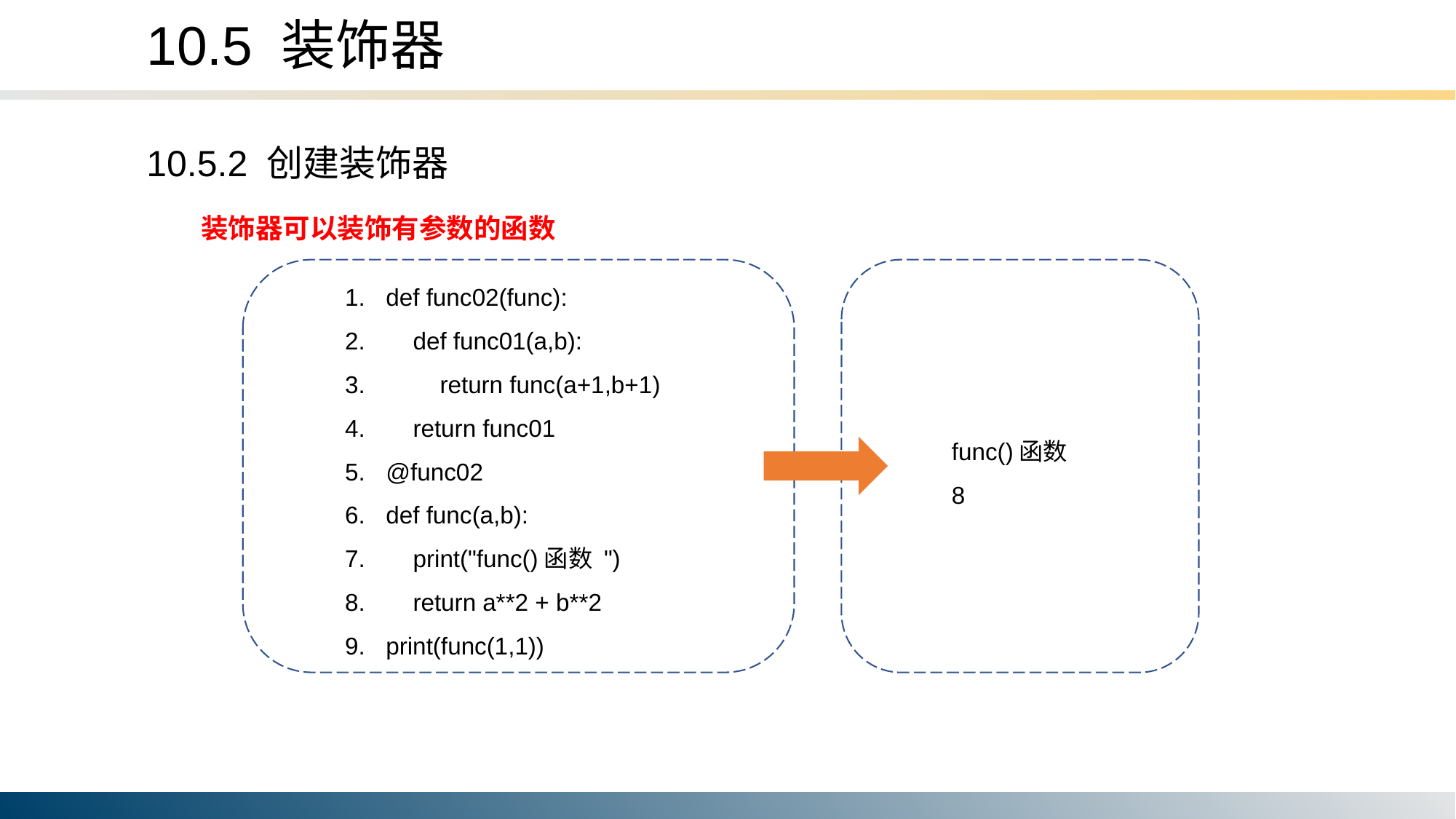

10.5 装饰器
10.5.2 创建装饰器
装饰器可以装饰有参数的函数

def func02(func):
    def func01(a,b):
        return func(a+1,b+1)
    return func01
@func02
def func(a,b):
    print("func()函数 ")
    return a**2 + b**2
print(func(1,1))
func()函数
8